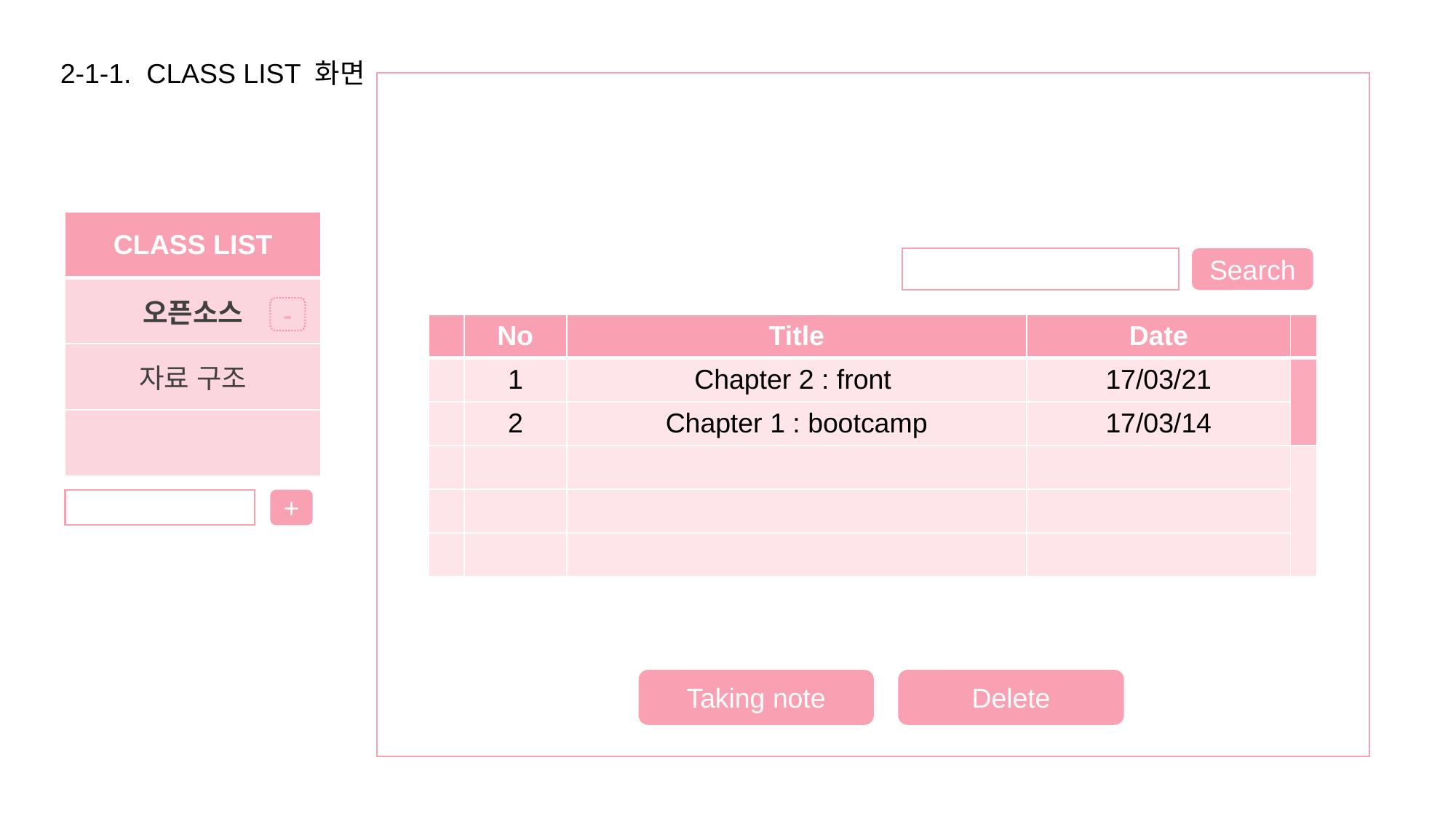

2-1-1.  CLASS LIST 화면

| CLASS LIST |
| --- |
| 오픈소스 |
| 자료 구조 |
|  |

Search
-
|  | No | Title | Date |  |
| --- | --- | --- | --- | --- |
|  | 1 | Chapter 2 : front | 17/03/21 |  |
|  | 2 | Chapter 1 : bootcamp | 17/03/14 |  |
|  |  |  |  |  |
|  |  |  |  |  |
|  |  |  |  |  |
+

Taking note
Delete